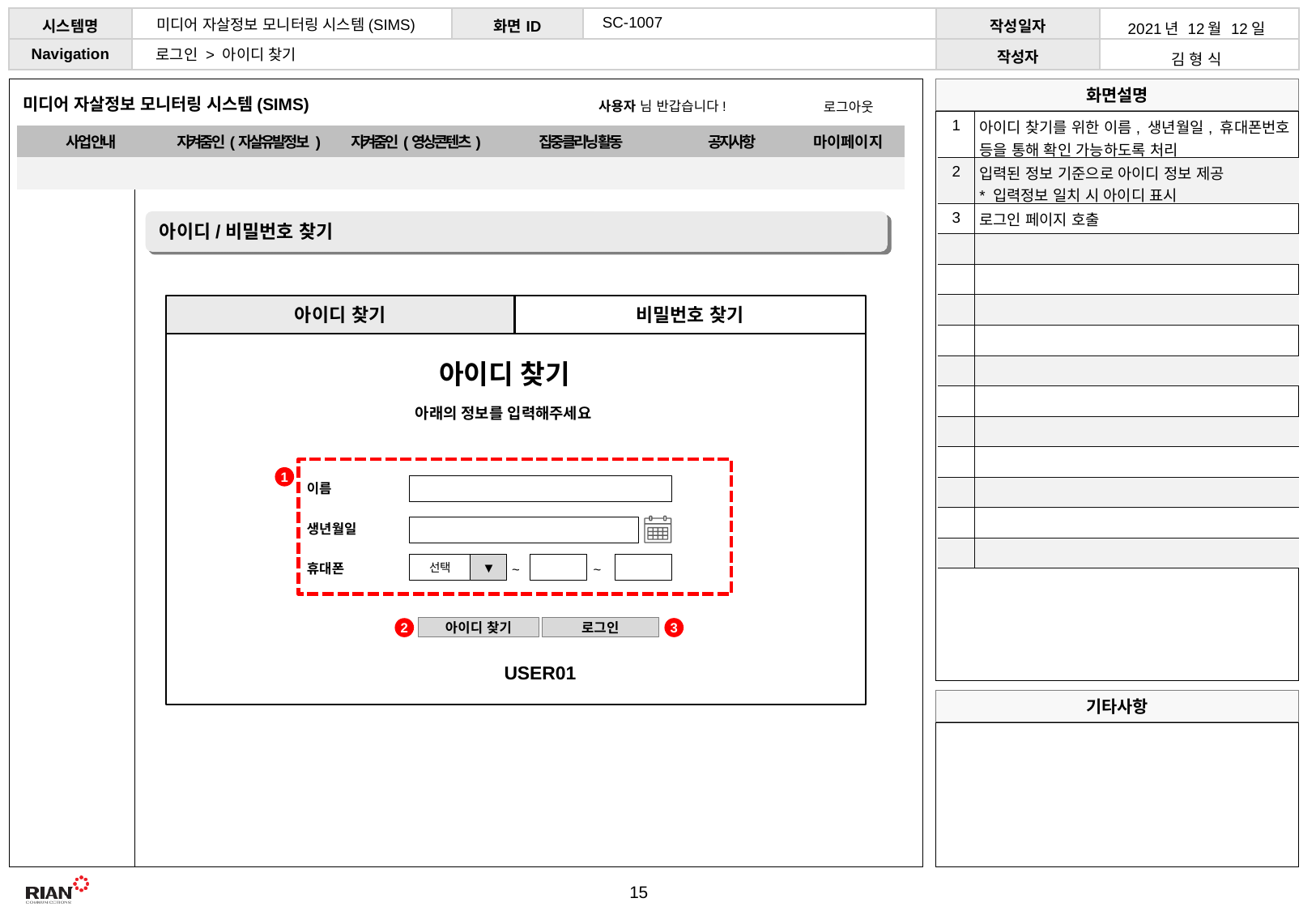

SC-1007
미디어 자살정보 모니터링 시스템(SIMS)
| 2021년 12월 12일 |
| --- |
| 김 형 식 |
로그인 > 아이디 찾기
미디어 자살정보 모니터링 시스템(SIMS)
사용자 님 반갑습니다!
로그아웃
| 1 | 아이디 찾기를 위한 이름, 생년월일, 휴대폰번호 등을 통해 확인 가능하도록 처리 |
| --- | --- |
| 2 | 입력된 정보 기준으로 아이디 정보 제공 \* 입력정보 일치 시 아이디 표시 |
| 3 | 로그인 페이지 호출 |
|  |  |
|  |  |
|  |  |
|  |  |
|  |  |
|  |  |
|  |  |
|  |  |
|  |  |
|  |  |
|  |  |
| 사업 안내 | 지켜줌인(자살유발정보 ) | 지켜줌인(영상콘텐츠) | 집중클리닝 활동 | 공지사항 | 마이페이지 |
| --- | --- | --- | --- | --- | --- |
|  |  |  |  |  |  |
아이디/비밀번호 찾기
아이디 찾기
비밀번호 찾기

아이디 찾기
아래의 정보를 입력해주세요

1
이름

생년월일

~
~
선택
▼

휴대폰
아이디 찾기
로그인
3
2
USER01